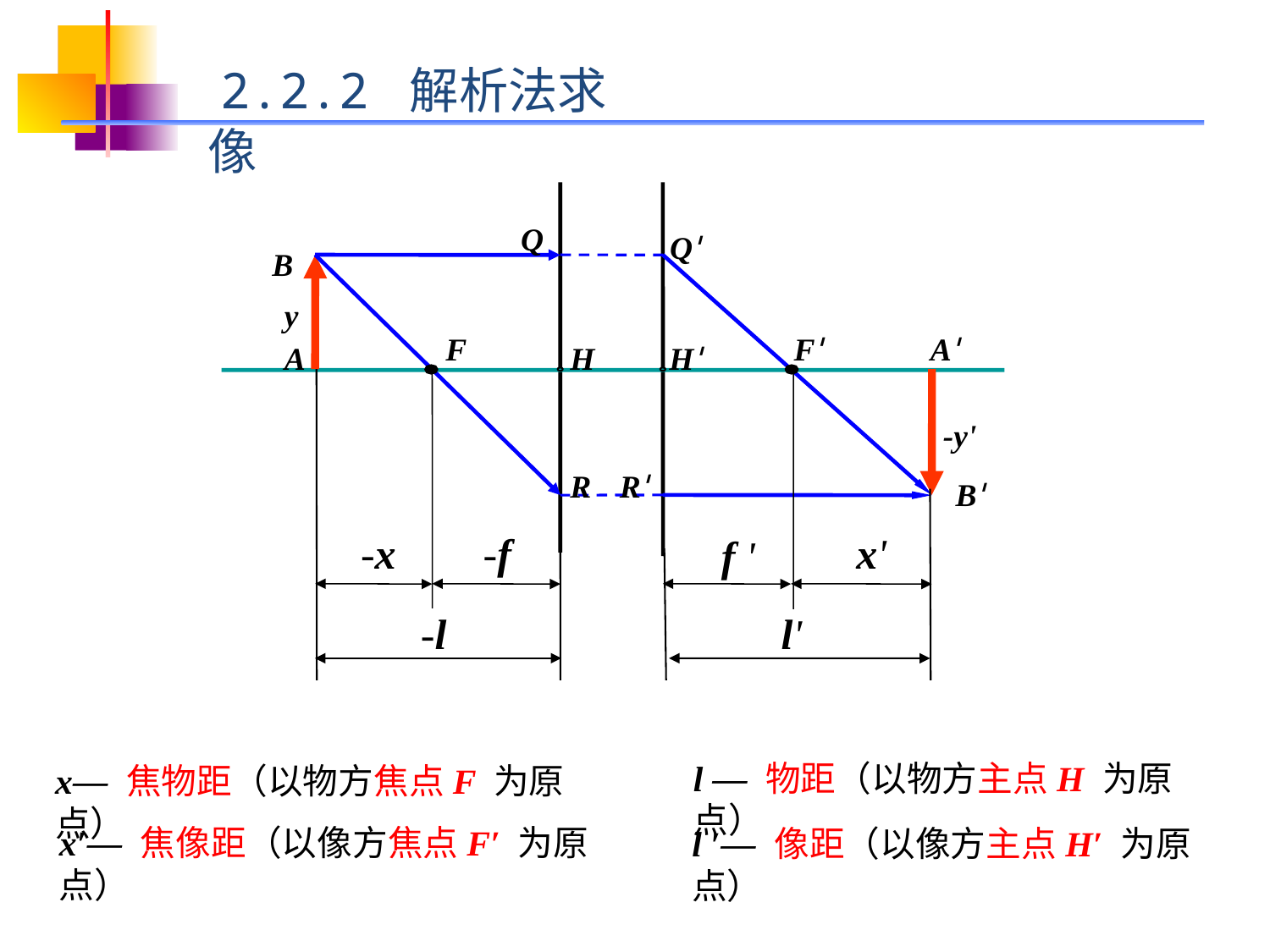

2.2.2 解析法求像

Q
Q'
B

y
F
F'
A'
A
H
H'

-y'
R
R'
B'

-x
-f
x'
f '

-l
l'

l — 物距（以物方主点H 为原点）
x— 焦物距（以物方焦点F 为原点）
x′— 焦像距（以像方焦点F′ 为原点）
l ′— 像距（以像方主点H′ 为原点）